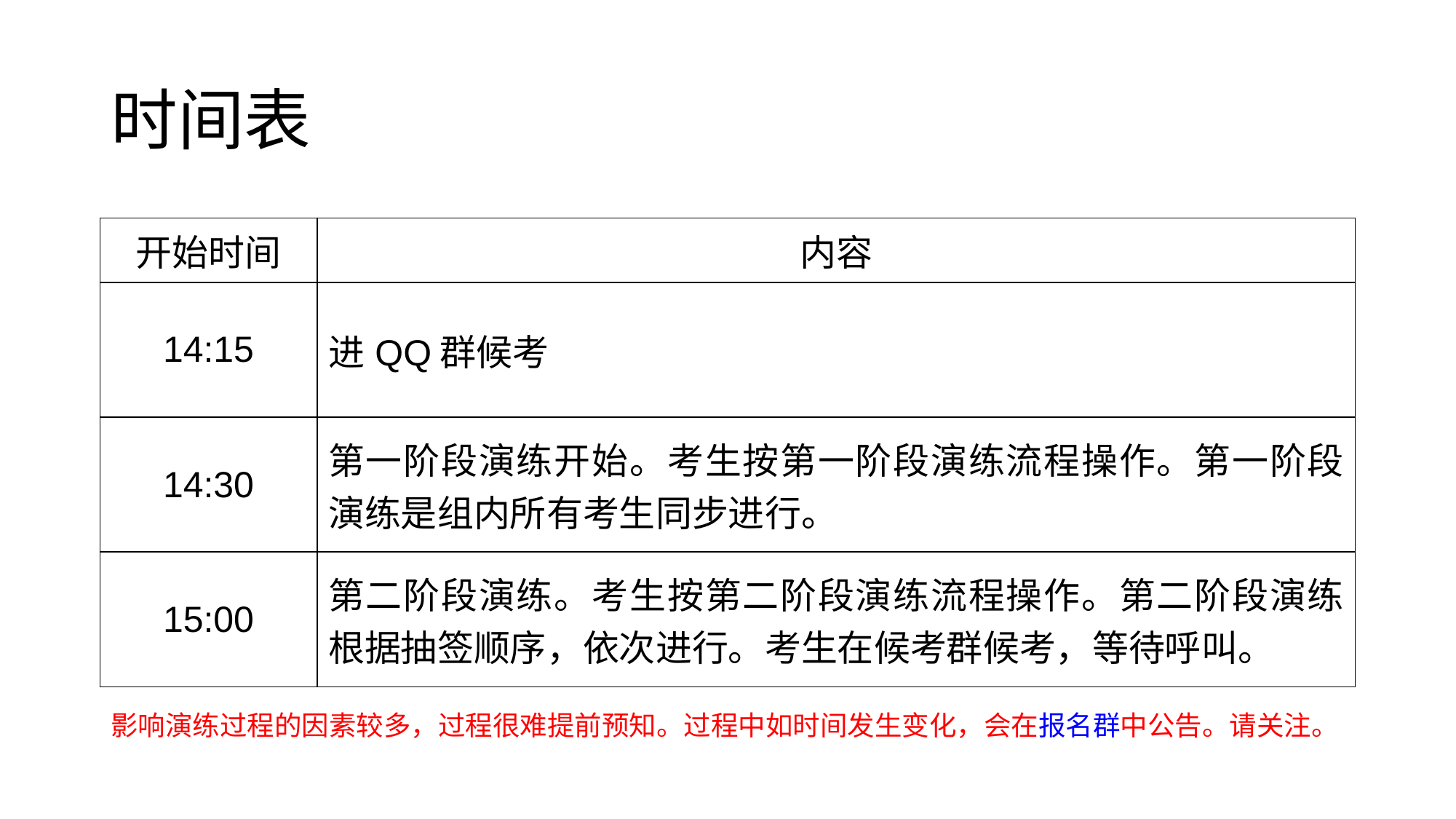

# 时间表
| 开始时间 | 内容 |
| --- | --- |
| 14:15 | 进QQ群候考 |
| 14:30 | 第一阶段演练开始。考生按第一阶段演练流程操作。第一阶段演练是组内所有考生同步进行。 |
| 15:00 | 第二阶段演练。考生按第二阶段演练流程操作。第二阶段演练根据抽签顺序，依次进行。考生在候考群候考，等待呼叫。 |
影响演练过程的因素较多，过程很难提前预知。过程中如时间发生变化，会在报名群中公告。请关注。